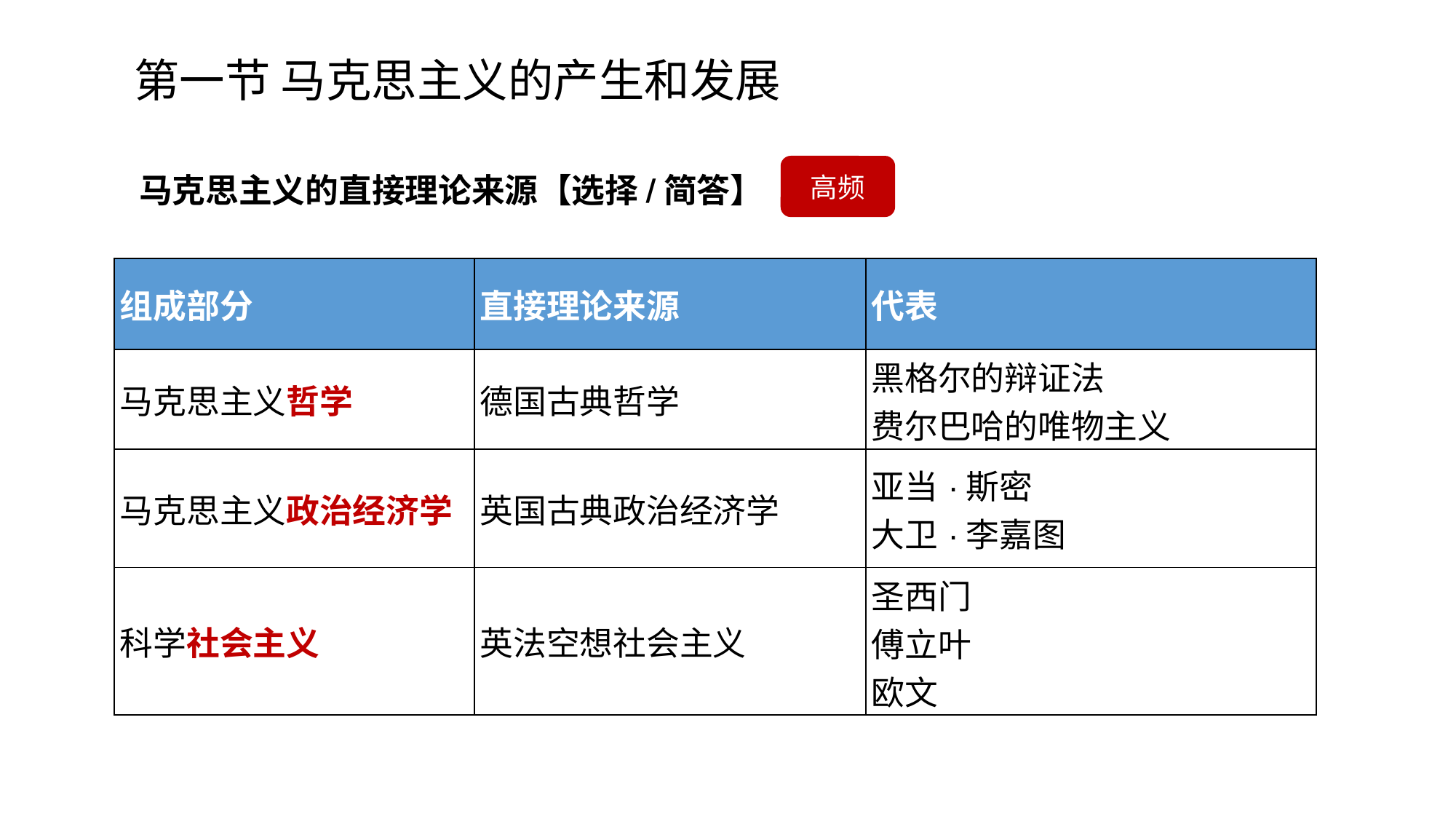

0.1.2 二、马克思主义对人类文明成果的继承与创新
第一节 马克思主义的产生和发展
高频
马克思主义的直接理论来源【选择/简答】
| 组成部分 | 直接理论来源 | 代表 |
| --- | --- | --- |
| 马克思主义哲学 | 德国古典哲学 | 黑格尔的辩证法 费尔巴哈的唯物主义 |
| 马克思主义政治经济学 | 英国古典政治经济学 | 亚当·斯密 大卫·李嘉图 |
| 科学社会主义 | 英法空想社会主义 | 圣西门 傅立叶 欧文 |